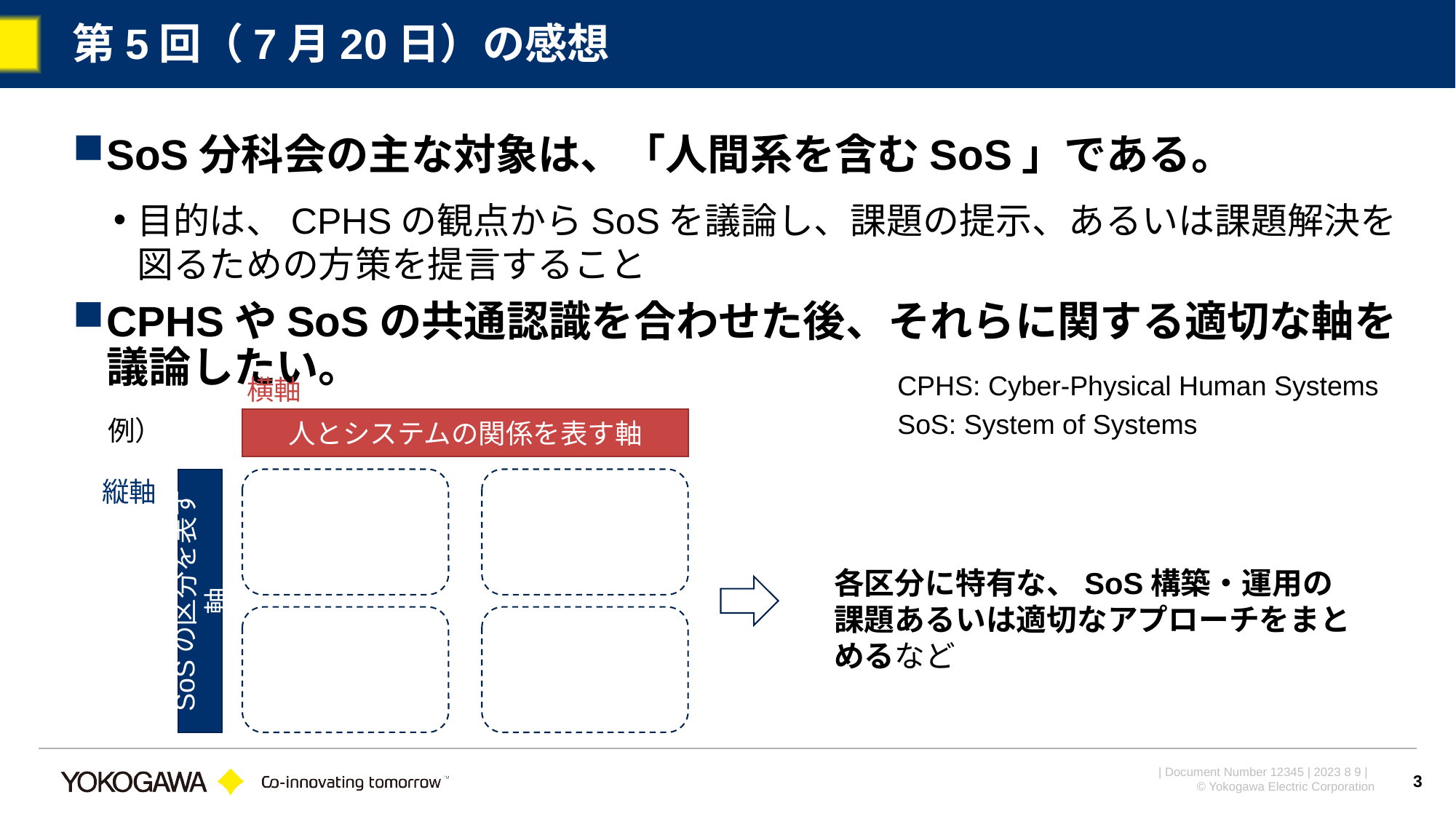

# 第5回（7月20日）の感想
SoS分科会の主な対象は、「人間系を含むSoS」である。
目的は、CPHSの観点からSoSを議論し、課題の提示、あるいは課題解決を図るための方策を提言すること
CPHSやSoSの共通認識を合わせた後、それらに関する適切な軸を議論したい。
人とシステムの関係を表す軸
CPHS: Cyber-Physical Human Systems
横軸
SoS: System of Systems
例）
縦軸
SoSの区分を表す軸

各区分に特有な、SoS構築・運用の課題あるいは適切なアプローチをまとめるなど

3